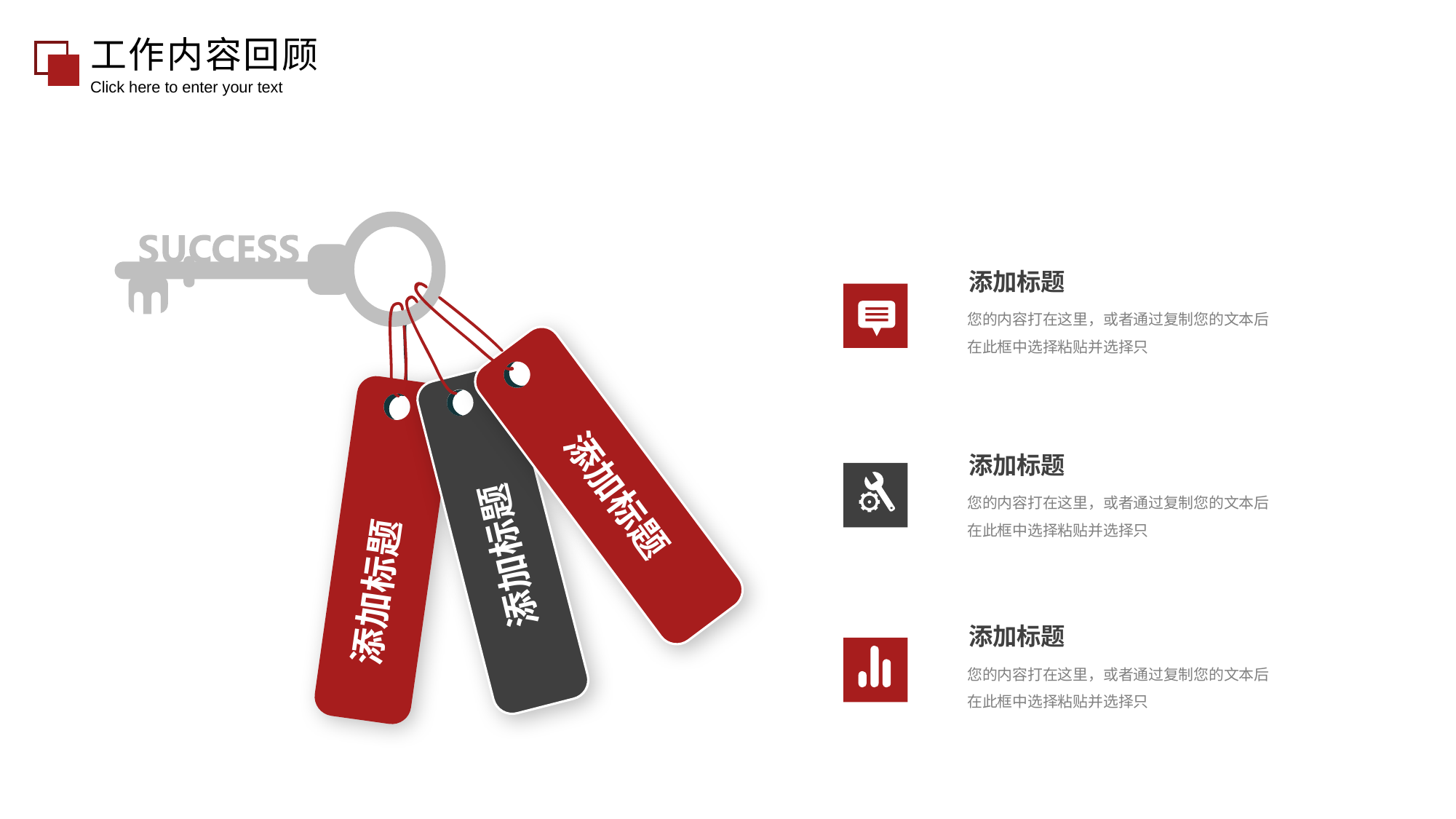

工作内容回顾
Click here to enter your text

添加标题

您的内容打在这里，或者通过复制您的文本后在此框中选择粘贴并选择只

添加标题

添加标题
您的内容打在这里，或者通过复制您的文本后在此框中选择粘贴并选择只
添加标题
添加标题
添加标题

您的内容打在这里，或者通过复制您的文本后在此框中选择粘贴并选择只